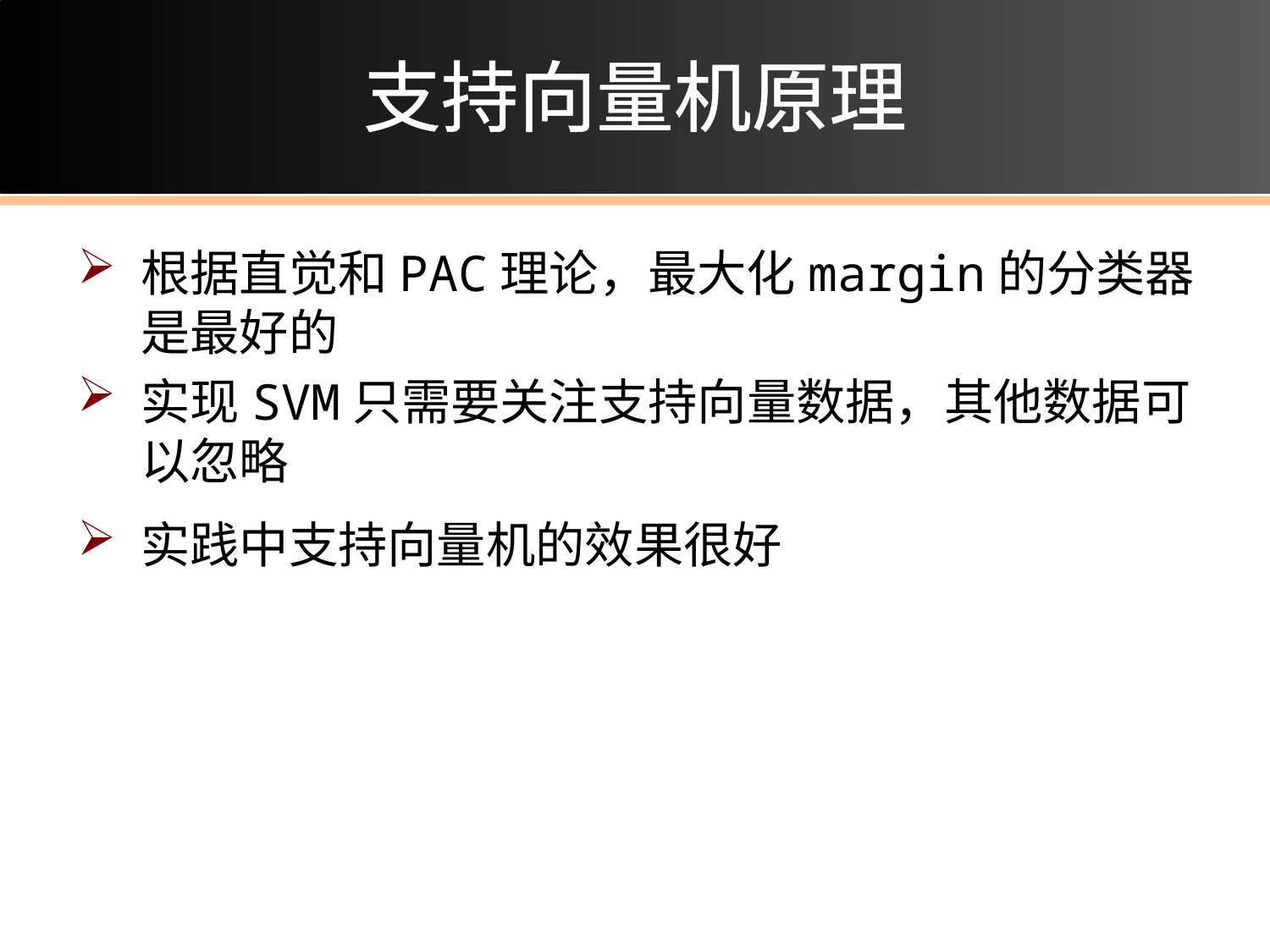

# 支持向量机原理
根据直觉和PAC理论，最大化margin的分类器是最好的
实现SVM只需要关注支持向量数据，其他数据可以忽略
实践中支持向量机的效果很好